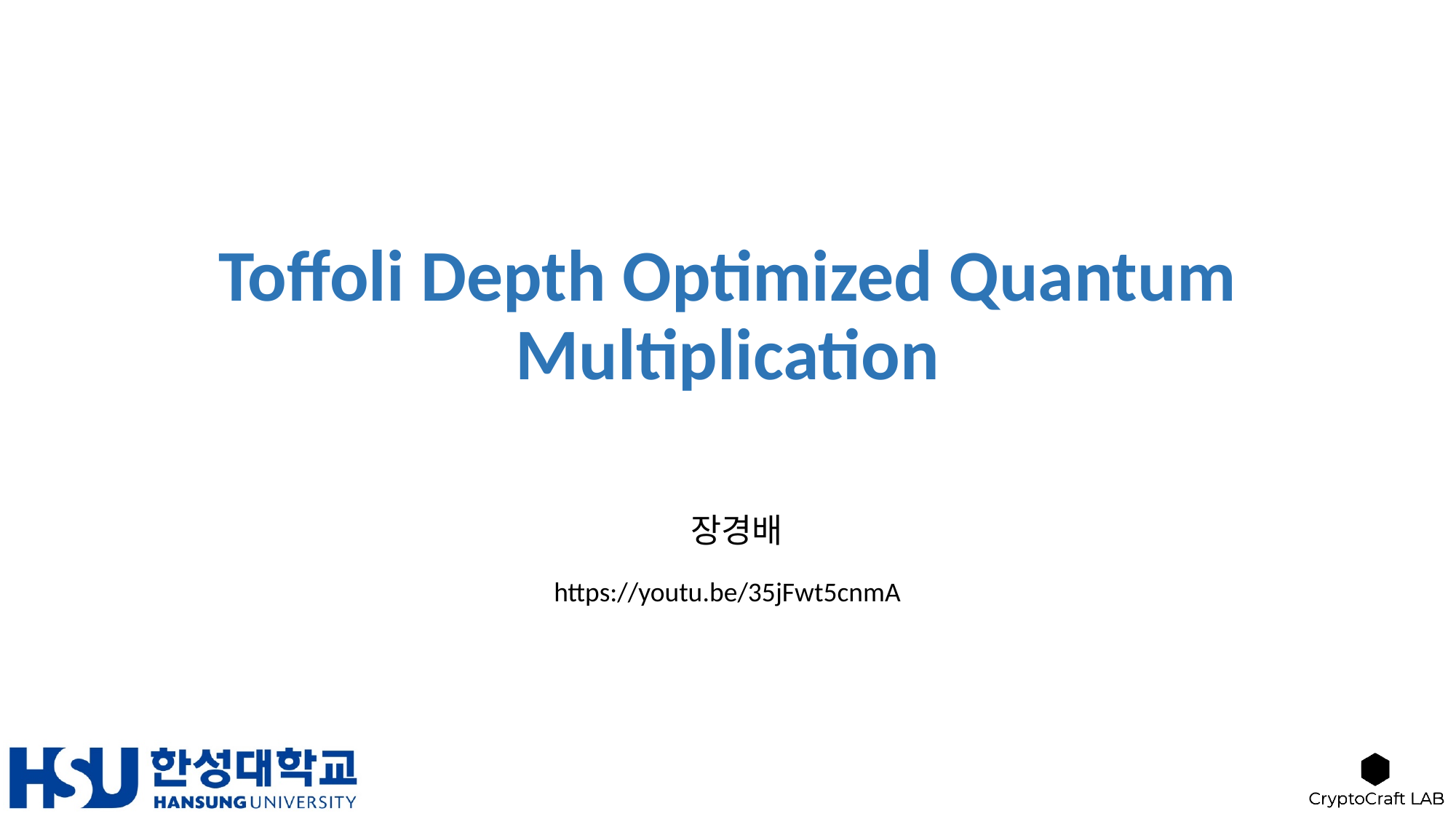

# Toffoli Depth Optimized Quantum Multiplication
장경배
https://youtu.be/35jFwt5cnmA